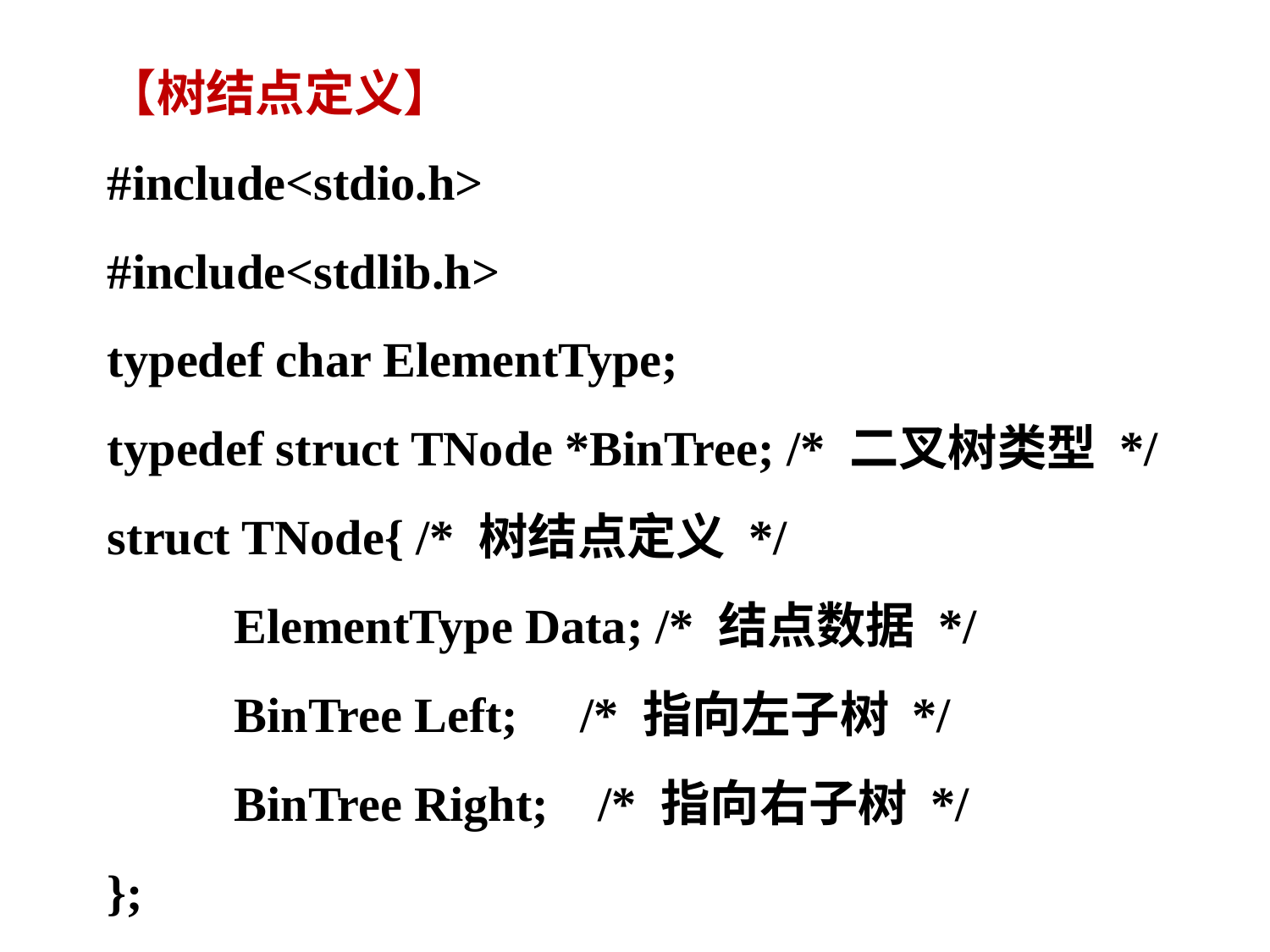

【树结点定义】
#include<stdio.h>
#include<stdlib.h>
typedef char ElementType;
typedef struct TNode *BinTree; /* 二叉树类型 */
struct TNode{ /* 树结点定义 */
	ElementType Data; /* 结点数据 */
	BinTree Left;     /* 指向左子树 */
	BinTree Right;    /* 指向右子树 */
};